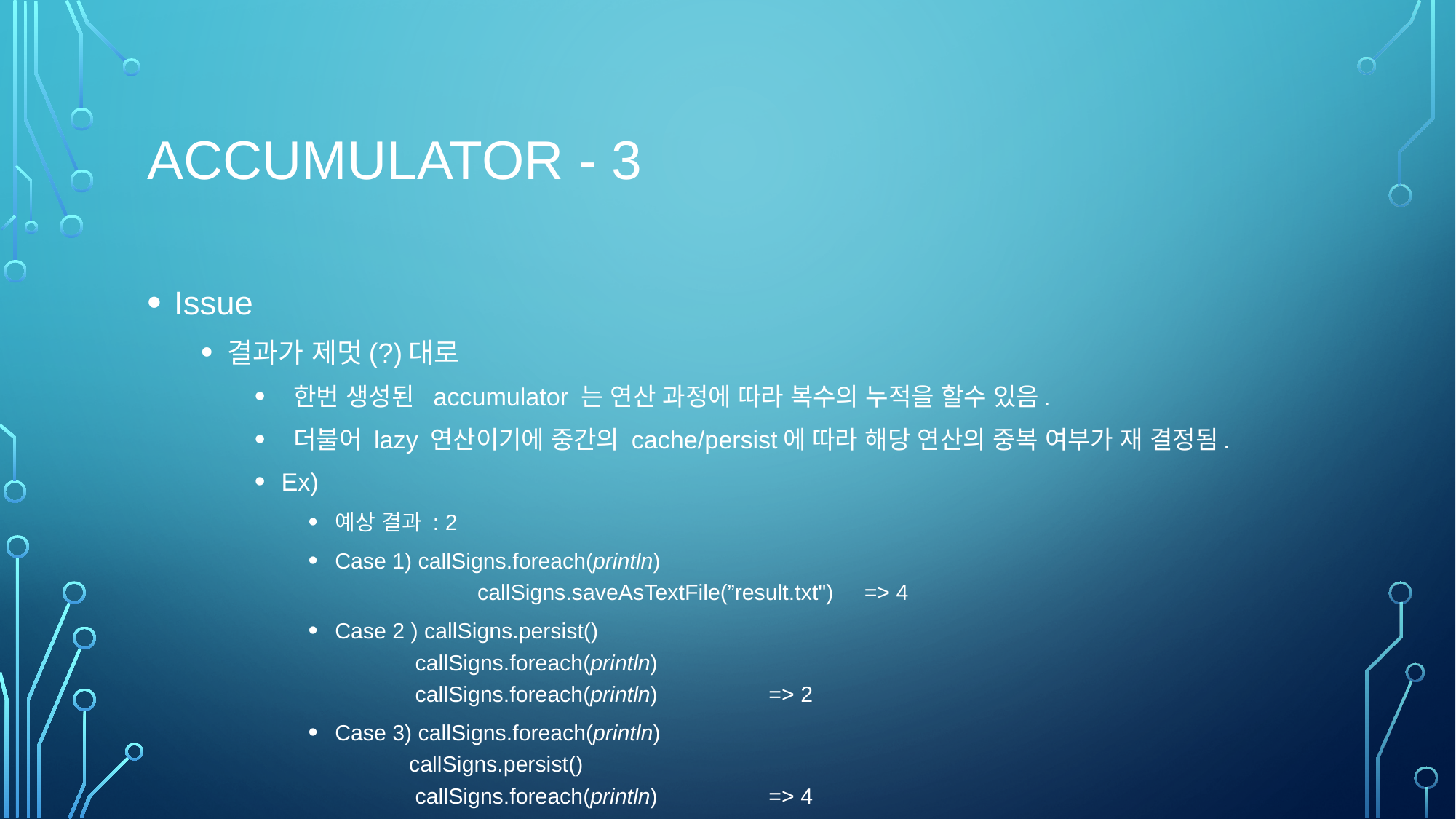

# Accumulator - 3
Issue
결과가 제멋(?)대로
 한번 생성된  accumulator 는 연산 과정에 따라 복수의 누적을 할수 있음.
 더불어 lazy 연산이기에 중간의 cache/persist에 따라 해당 연산의 중복 여부가 재 결정됨.
Ex)
예상 결과 : 2
Case 1) callSigns.foreach(println)
	       callSigns.saveAsTextFile(”result.txt")     => 4
Case 2 ) callSigns.persist()
             callSigns.foreach(println)
             callSigns.foreach(println)                  => 2
Case 3) callSigns.foreach(println)
            callSigns.persist()
             callSigns.foreach(println)                  => 4